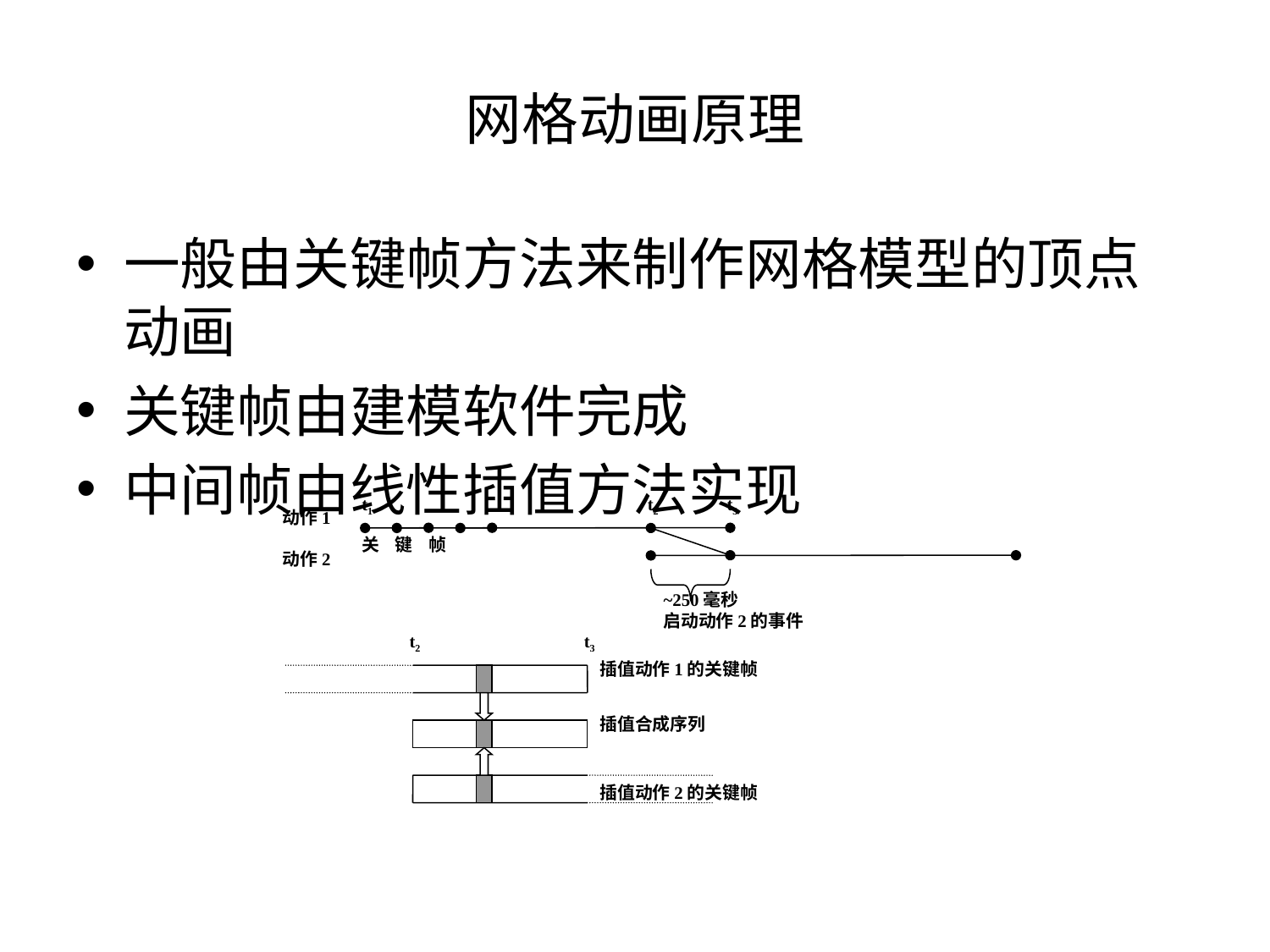

# 网格动画原理
一般由关键帧方法来制作网格模型的顶点动画
关键帧由建模软件完成
中间帧由线性插值方法实现

t1
t2
t3
关    键    帧

~250毫秒
启动动作2的事件
动作1
动作2
t2
t3
插值动作1的关键帧

插值合成序列

插值动作2的关键帧